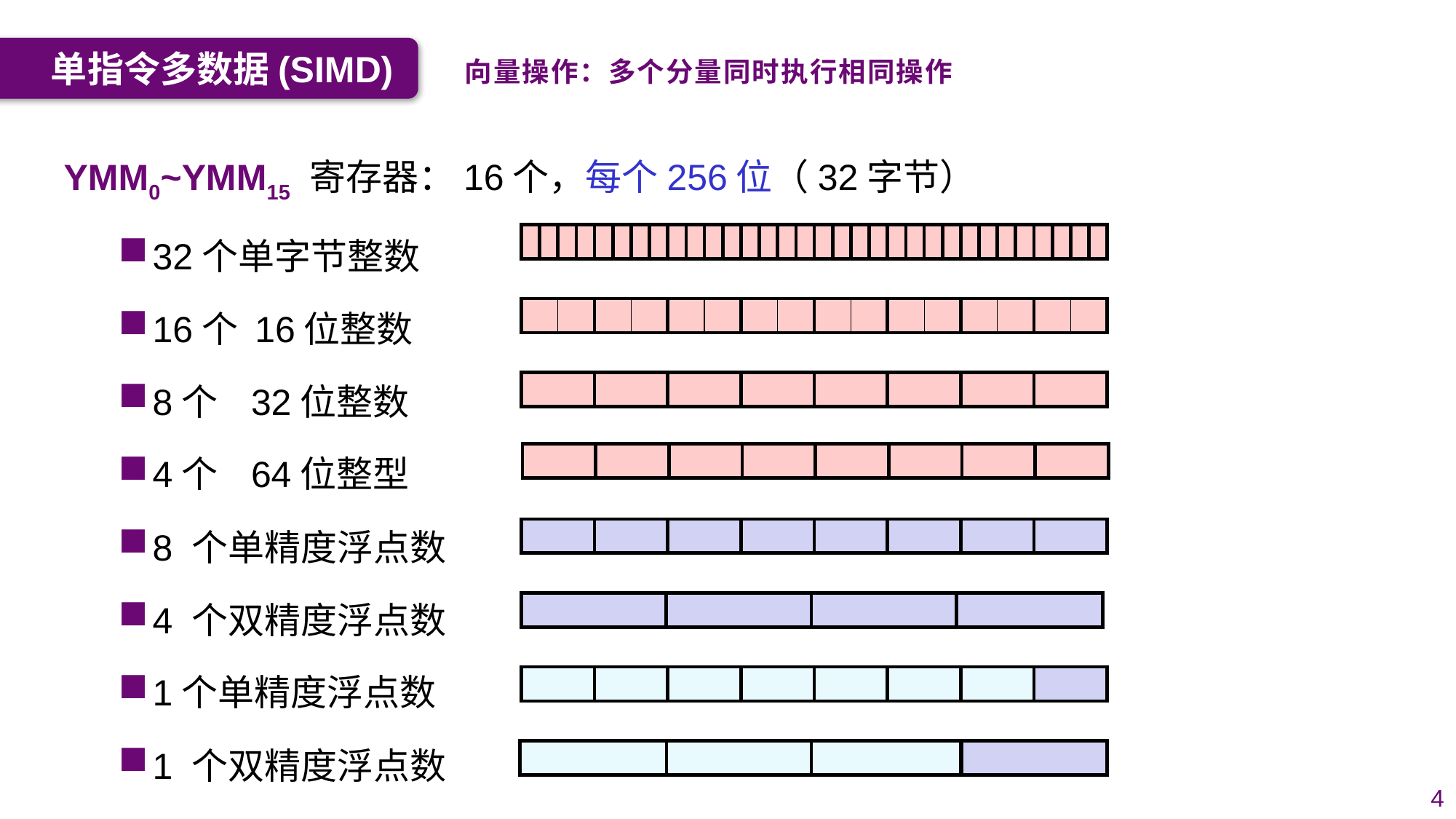

单指令多数据(SIMD)
向量操作：多个分量同时执行相同操作
YMM0~YMM15 寄存器：16个，每个256位（32字节）
32个单字节整数
16个 16位整数
8个   32位整数
4个   64位整型
8 个单精度浮点数
4 个双精度浮点数
1个单精度浮点数
1 个双精度浮点数

4